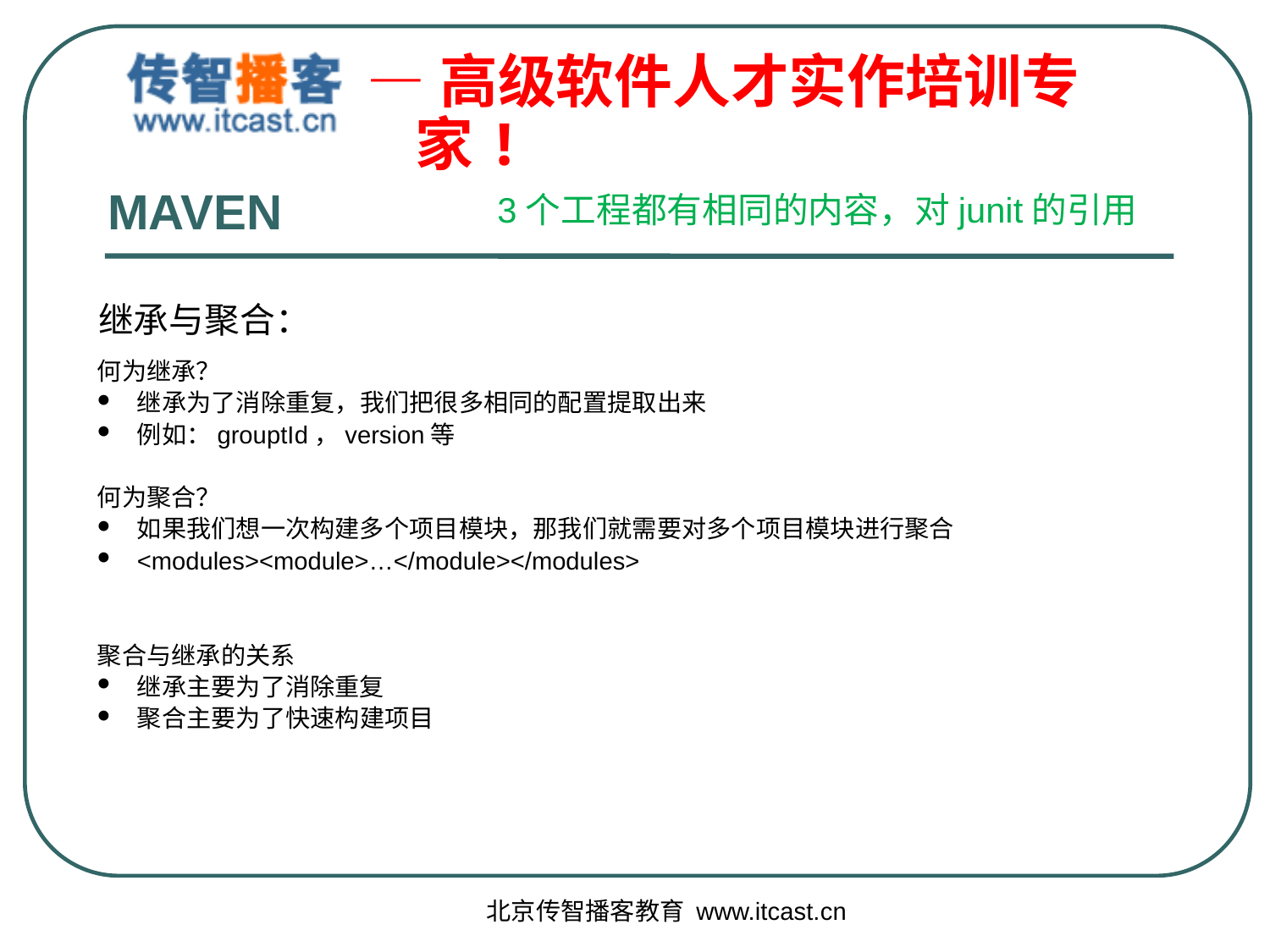

# MAVEN
3个工程都有相同的内容，对junit的引用
继承与聚合：
何为继承？
继承为了消除重复，我们把很多相同的配置提取出来
例如：grouptId，version等

何为聚合？
如果我们想一次构建多个项目模块，那我们就需要对多个项目模块进行聚合
<modules><module>…</module></modules>

聚合与继承的关系
继承主要为了消除重复
聚合主要为了快速构建项目

北京传智播客教育 www.itcast.cn